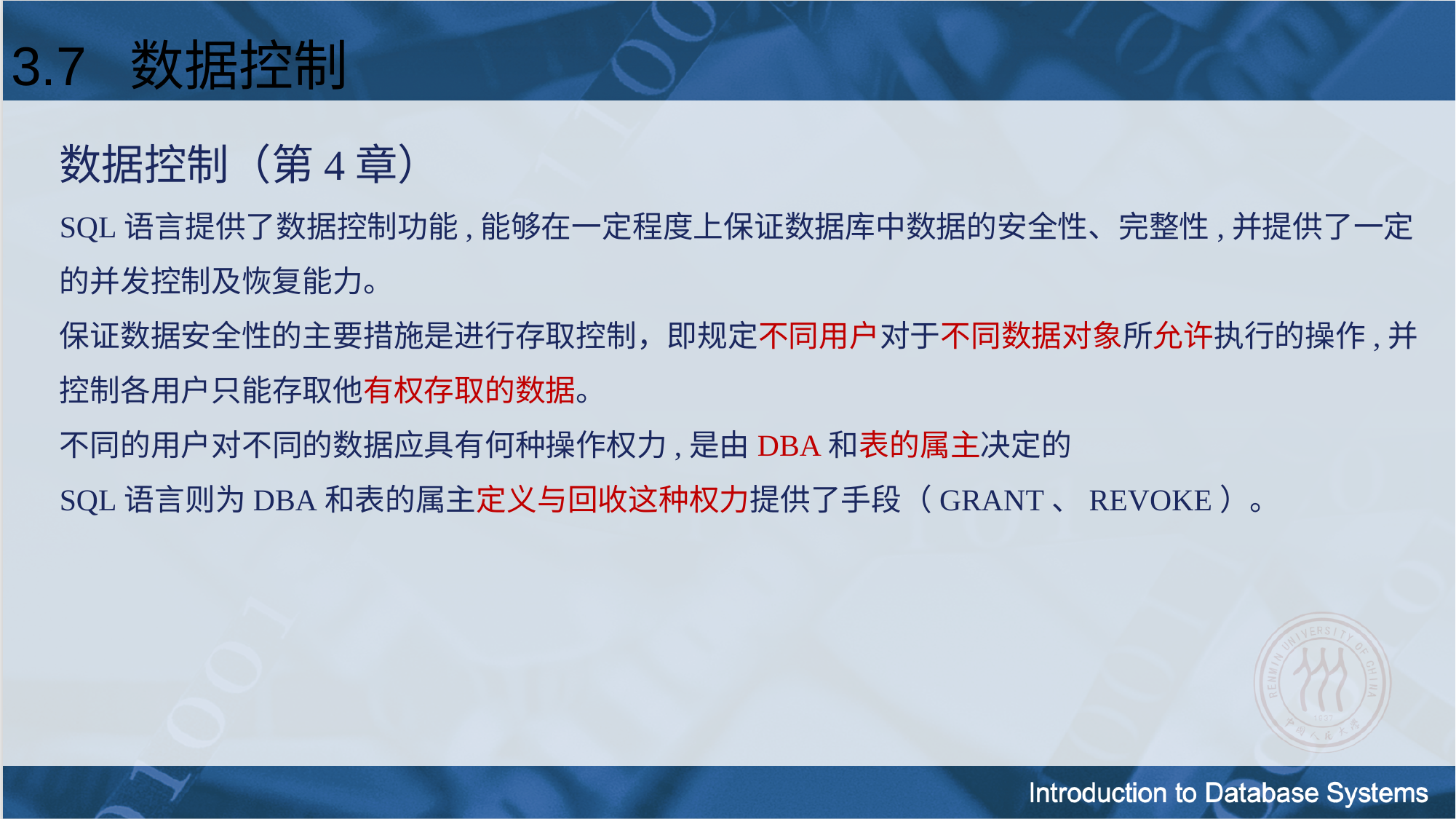

3.7  数据控制
数据控制（第4章）
SQL语言提供了数据控制功能,能够在一定程度上保证数据库中数据的安全性、完整性,并提供了一定的并发控制及恢复能力。
保证数据安全性的主要措施是进行存取控制，即规定不同用户对于不同数据对象所允许执行的操作,并控制各用户只能存取他有权存取的数据。
不同的用户对不同的数据应具有何种操作权力,是由DBA和表的属主决定的
SQL语言则为DBA和表的属主定义与回收这种权力提供了手段（GRANT、REVOKE）。